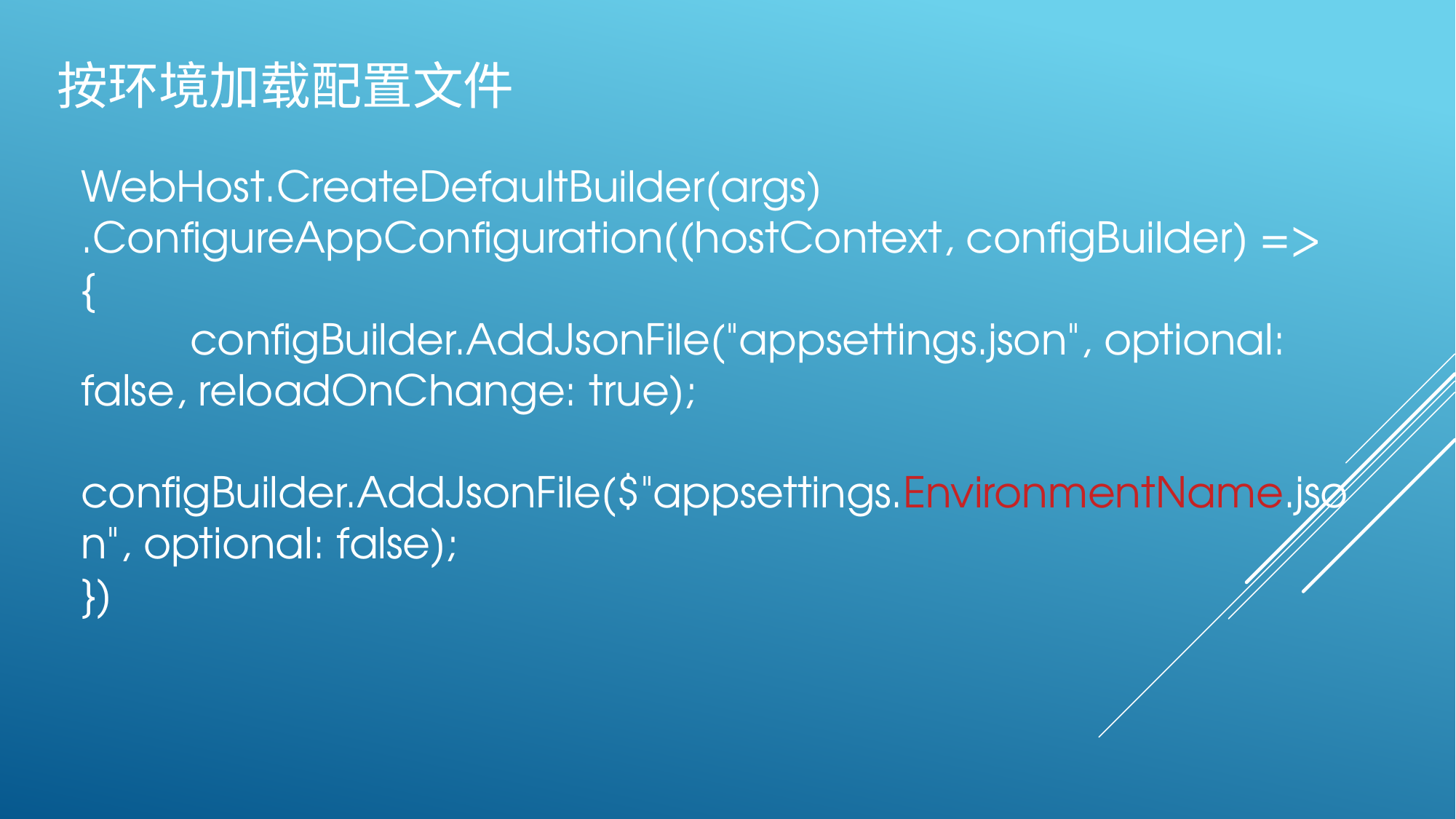

# 按环境加载配置文件
WebHost.CreateDefaultBuilder(args)
.ConfigureAppConfiguration((hostContext, configBuilder) =>
{
	configBuilder.AddJsonFile("appsettings.json", optional: false, reloadOnChange: true);
                	configBuilder.AddJsonFile($"appsettings.EnvironmentName.json", optional: false);
})